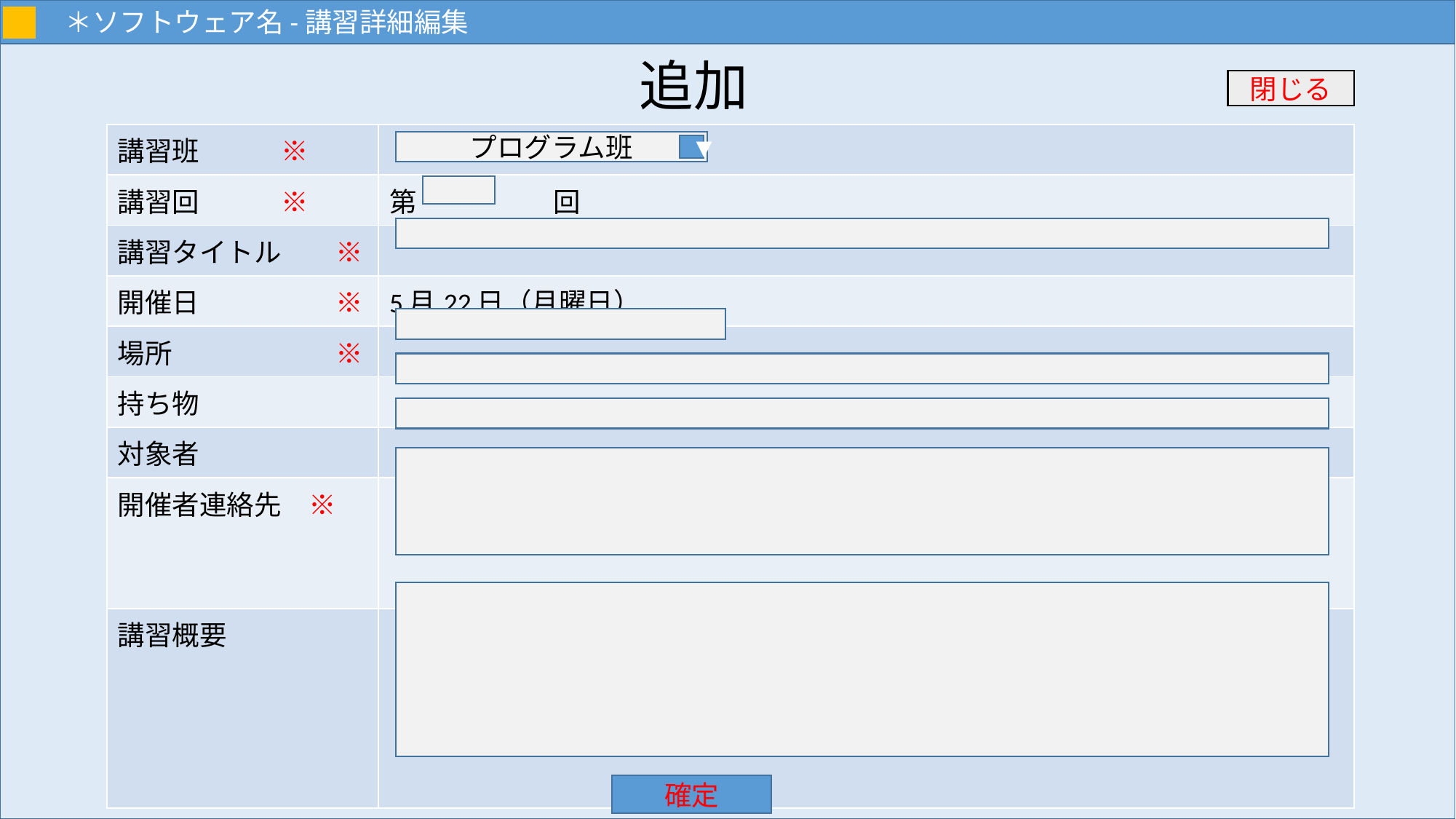

＊ソフトウェア名-講習詳細編集

追加
閉じる
| 講習班　　　※ |  |
| --- | --- |
| 講習回　　　※ | 第　　　　　回 |
| 講習タイトル　　※ |  |
| 開催日　　　　　※ | 5月22日（月曜日） |
| 場所　　　　　　※ |  |
| 持ち物 |  |
| 対象者 |  |
| 開催者連絡先　※ |  |
| 講習概要 |  |
プログラム班
▼

確定